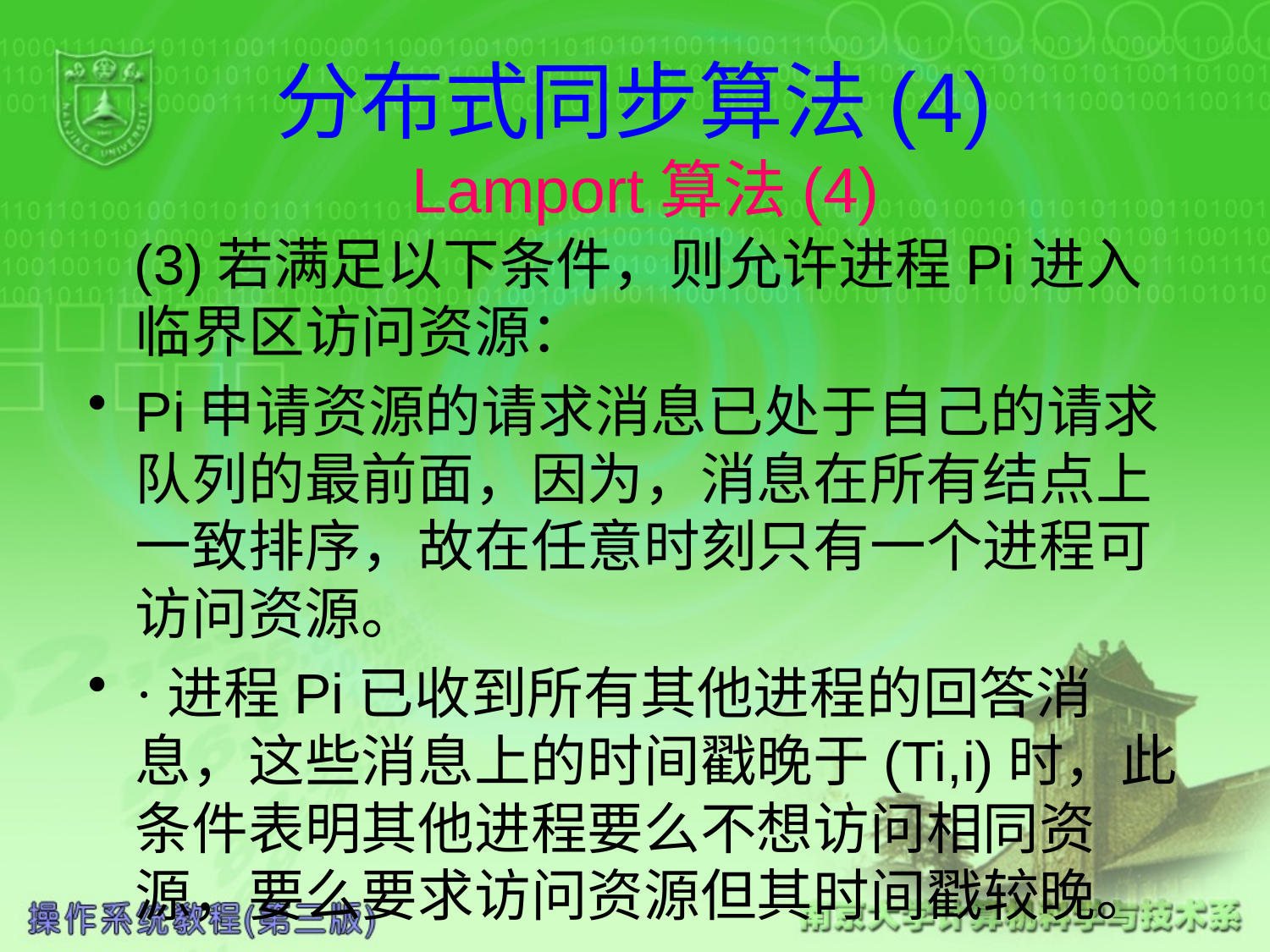

# 分布式同步算法(4) Lamport算法(4)
   (3)若满足以下条件，则允许进程Pi进入临界区访问资源：
Pi申请资源的请求消息已处于自己的请求队列的最前面，因为，消息在所有结点上一致排序，故在任意时刻只有一个进程可访问资源。
·进程Pi已收到所有其他进程的回答消息，这些消息上的时间戳晚于(Ti,i)时，此条件表明其他进程要么不想访问相同资源，要么要求访问资源但其时间戳较晚。